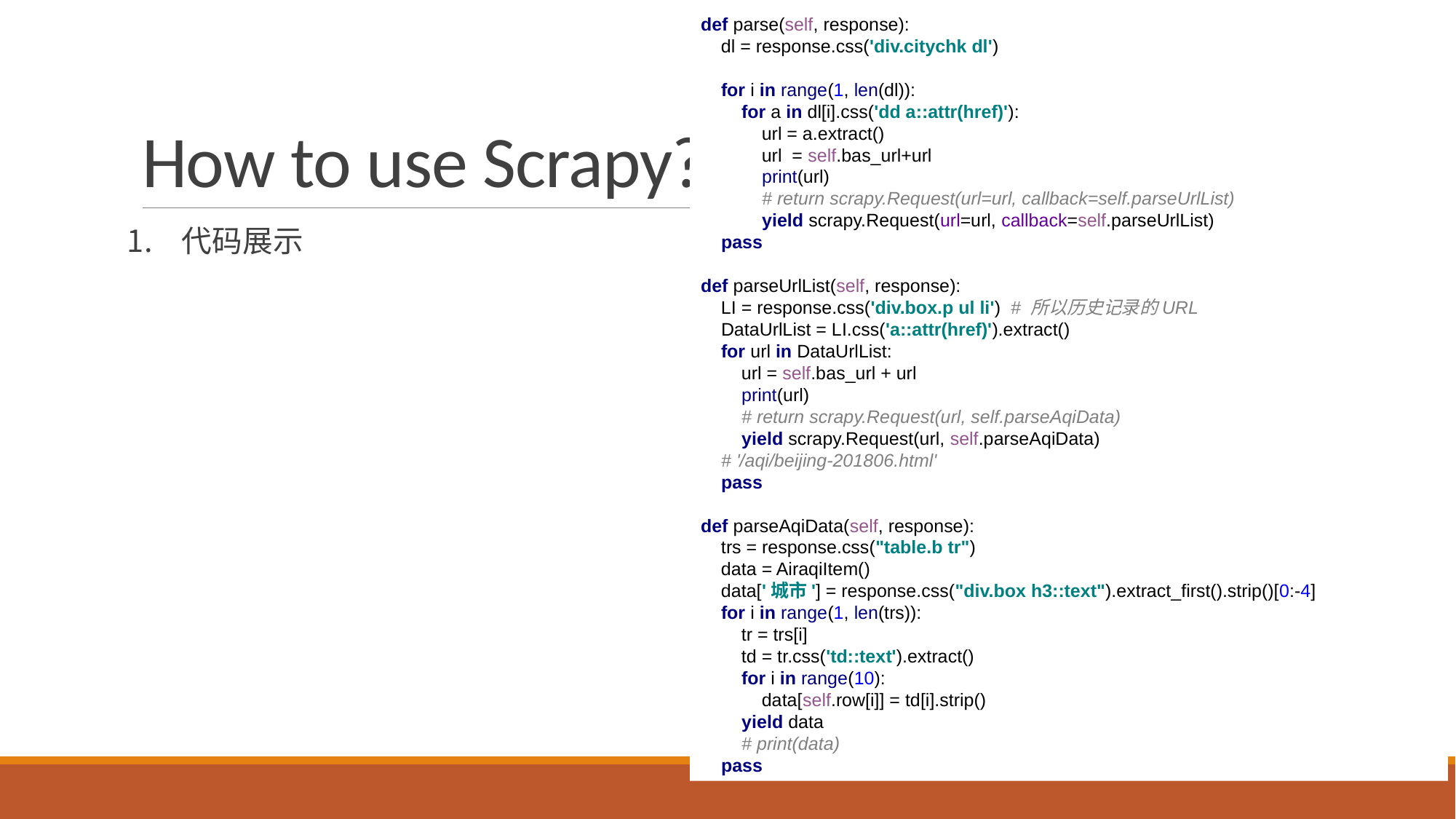

def parse(self, response):
    dl = response.css('div.citychk dl')
    for i in range(1, len(dl)):
        for a in dl[i].css('dd a::attr(href)'):
            url = a.extract()
            url  = self.bas_url+url
            print(url)
            # return scrapy.Request(url=url, callback=self.parseUrlList)
            yield scrapy.Request(url=url, callback=self.parseUrlList)
    pass
def parseUrlList(self, response):
    LI = response.css('div.box.p ul li')  # 所以历史记录的URL
    DataUrlList = LI.css('a::attr(href)').extract()
    for url in DataUrlList:
        url = self.bas_url + url
        print(url)
        # return scrapy.Request(url, self.parseAqiData)
        yield scrapy.Request(url, self.parseAqiData)
    # '/aqi/beijing-201806.html'
    pass
def parseAqiData(self, response):
    trs = response.css("table.b tr")
    data = AiraqiItem()
    data['城市'] = response.css("div.box h3::text").extract_first().strip()[0:-4]
    for i in range(1, len(trs)):
        tr = trs[i]
        td = tr.css('td::text').extract()
        for i in range(10):
            data[self.row[i]] = td[i].strip()
        yield data
        # print(data)
    pass
# How to use Scrapy?
代码展示